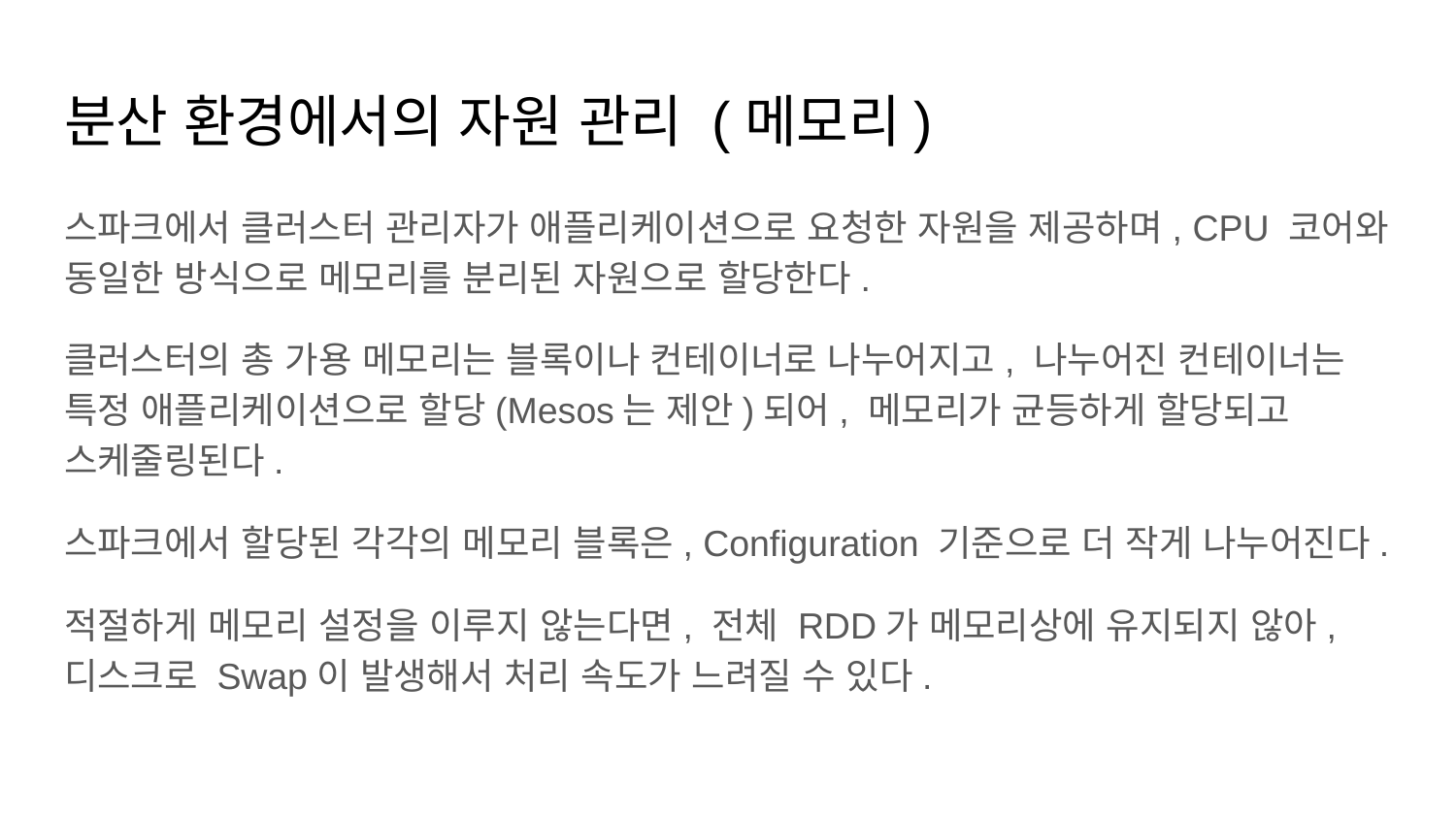

# 분산 환경에서의 자원 관리 (메모리)
스파크에서 클러스터 관리자가 애플리케이션으로 요청한 자원을 제공하며, CPU 코어와 동일한 방식으로 메모리를 분리된 자원으로 할당한다.
클러스터의 총 가용 메모리는 블록이나 컨테이너로 나누어지고, 나누어진 컨테이너는 특정 애플리케이션으로 할당(Mesos는 제안)되어, 메모리가 균등하게 할당되고 스케줄링된다.
스파크에서 할당된 각각의 메모리 블록은, Configuration 기준으로 더 작게 나누어진다.
적절하게 메모리 설정을 이루지 않는다면, 전체 RDD가 메모리상에 유지되지 않아, 디스크로 Swap이 발생해서 처리 속도가 느려질 수 있다.